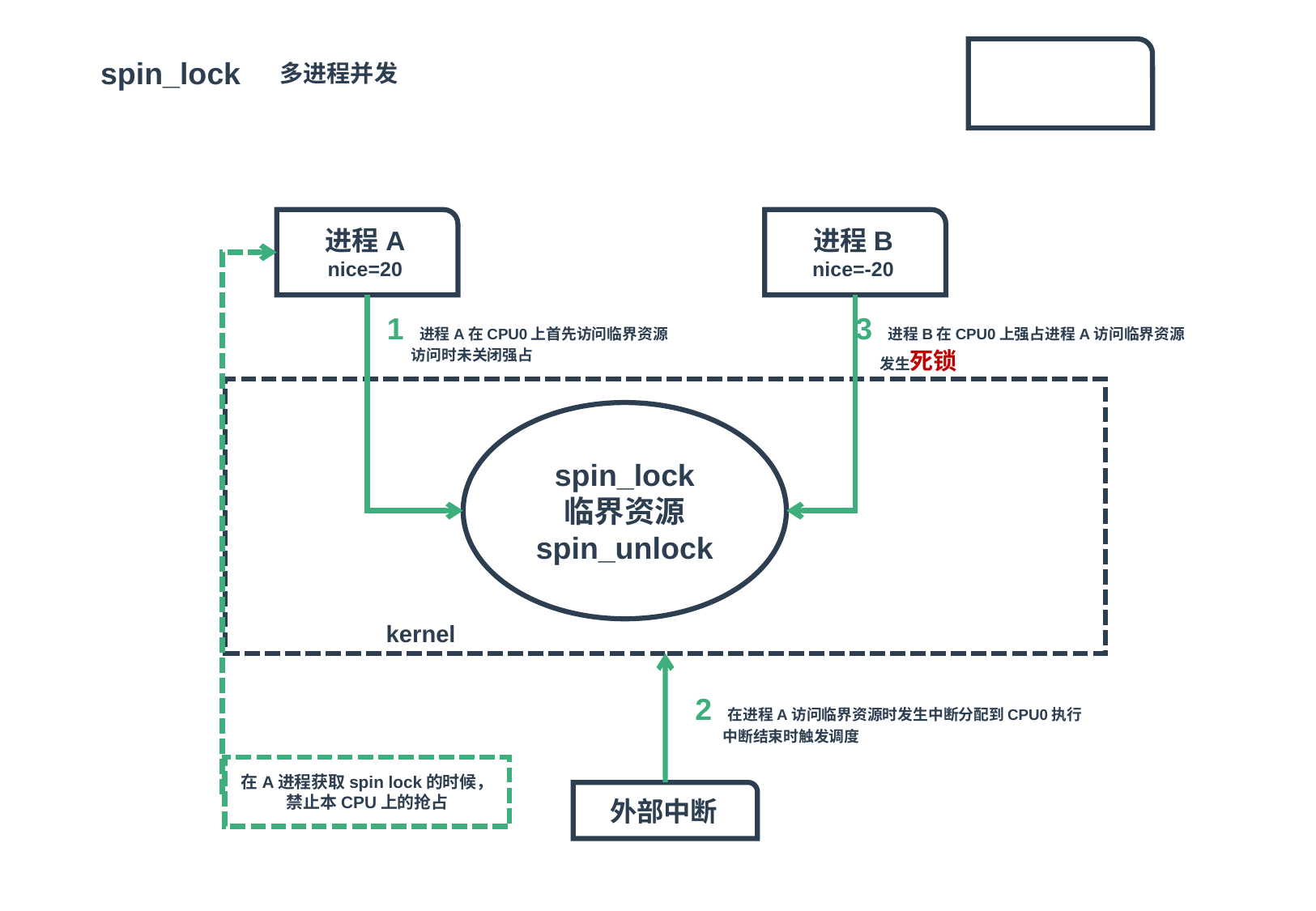

spin_lock
多进程并发
进程A
nice=20
进程B
nice=-20
1 进程A在CPU0上首先访问临界资源
      访问时未关闭强占
3 进程B在CPU0上强占进程A访问临界资源
      发生死锁

spin_lock
临界资源
spin_unlock
kernel
2 在进程A访问临界资源时发生中断分配到CPU0执行
       中断结束时触发调度
在A进程获取spin lock的时候，禁止本CPU上的抢占
外部中断